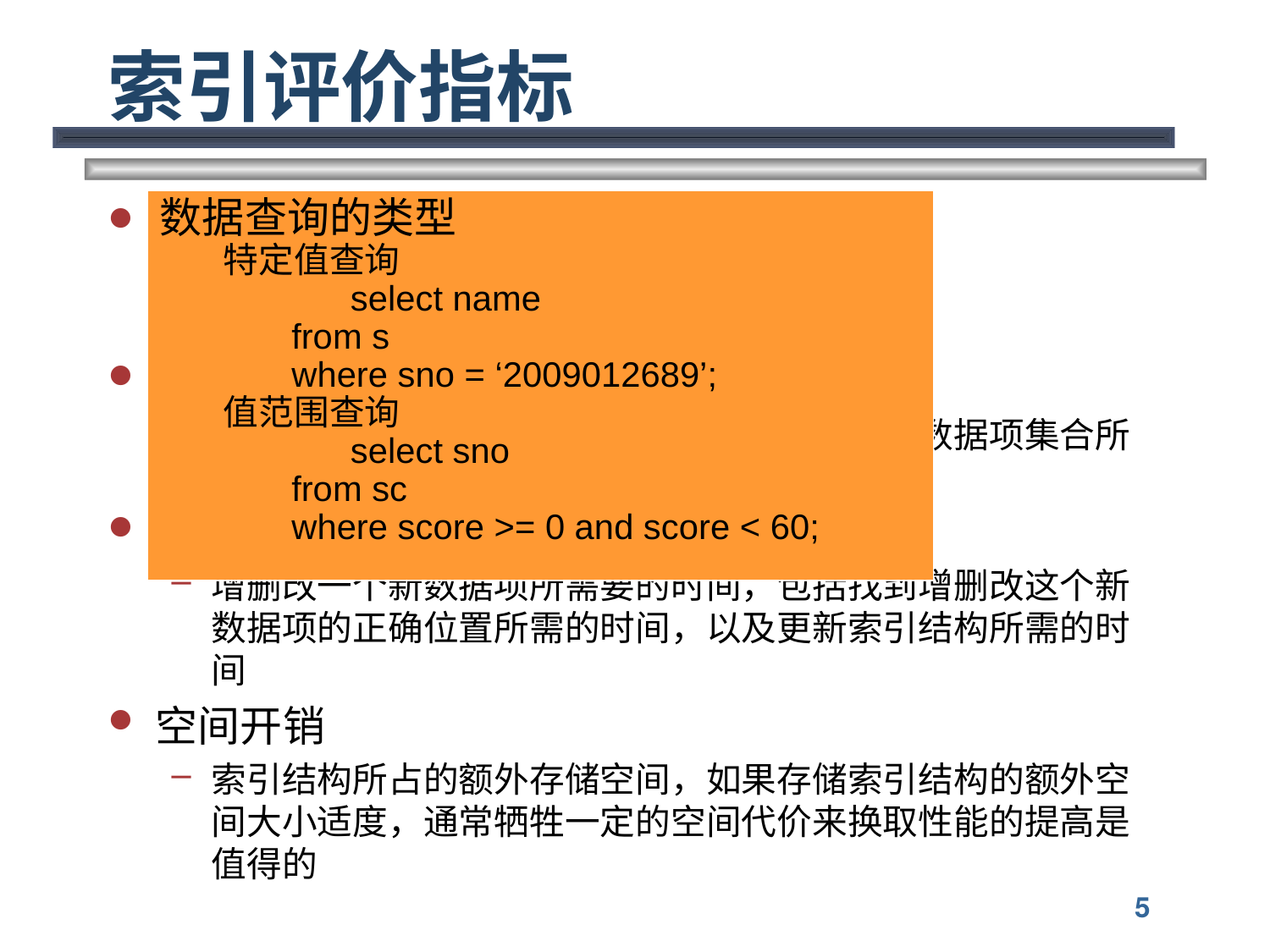

# 索引评价指标
能有效支持的访问类型
具有特定属性值的记录
或者属性值基于某个特定范围内的记录
访问时间
在查询中使用该技术找到一个特定数据项或者数据项集合所需的时间
更新时间
增删改一个新数据项所需要的时间，包括找到增删改这个新数据项的正确位置所需的时间，以及更新索引结构所需的时间
空间开销
索引结构所占的额外存储空间，如果存储索引结构的额外空间大小适度，通常牺牲一定的空间代价来换取性能的提高是值得的
数据查询的类型
特定值查询
	select name
       from s
       where sno = ‘2009012689’;
值范围查询
	select sno
       from sc
       where score >= 0 and score < 60;

5